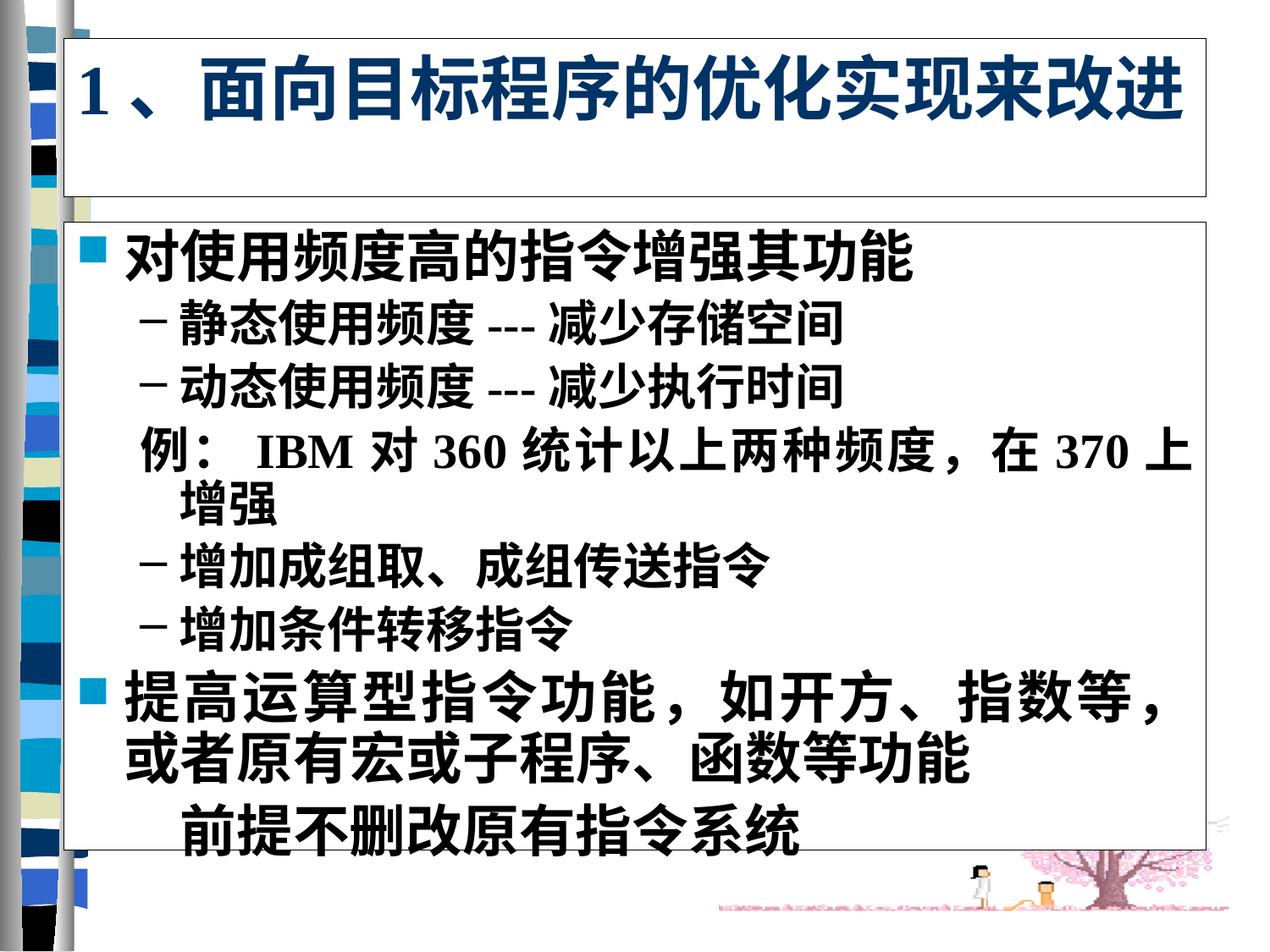

# 1、面向目标程序的优化实现来改进
对使用频度高的指令增强其功能
静态使用频度---减少存储空间
动态使用频度---减少执行时间
例：IBM对360统计以上两种频度，在370上增强
增加成组取、成组传送指令
增加条件转移指令
提高运算型指令功能，如开方、指数等，或者原有宏或子程序、函数等功能
       前提不删改原有指令系统